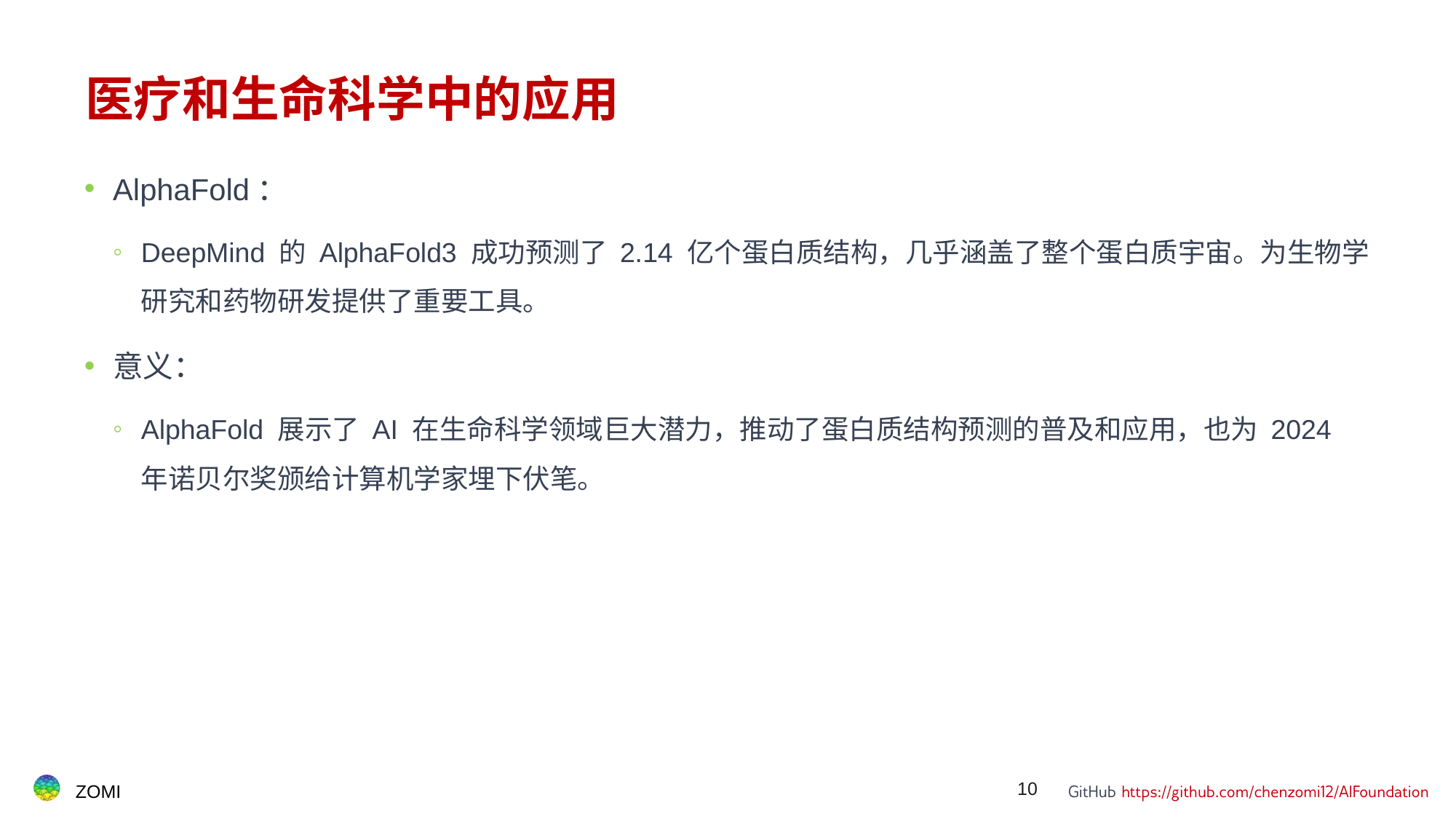

# 医疗和生命科学中的应用
AlphaFold：
DeepMind 的 AlphaFold3 成功预测了 2.14 亿个蛋白质结构，几乎涵盖了整个蛋白质宇宙。为生物学研究和药物研发提供了重要工具。
意义：
AlphaFold 展示了 AI 在生命科学领域巨大潜力，推动了蛋白质结构预测的普及和应用，也为 2024 年诺贝尔奖颁给计算机学家埋下伏笔。